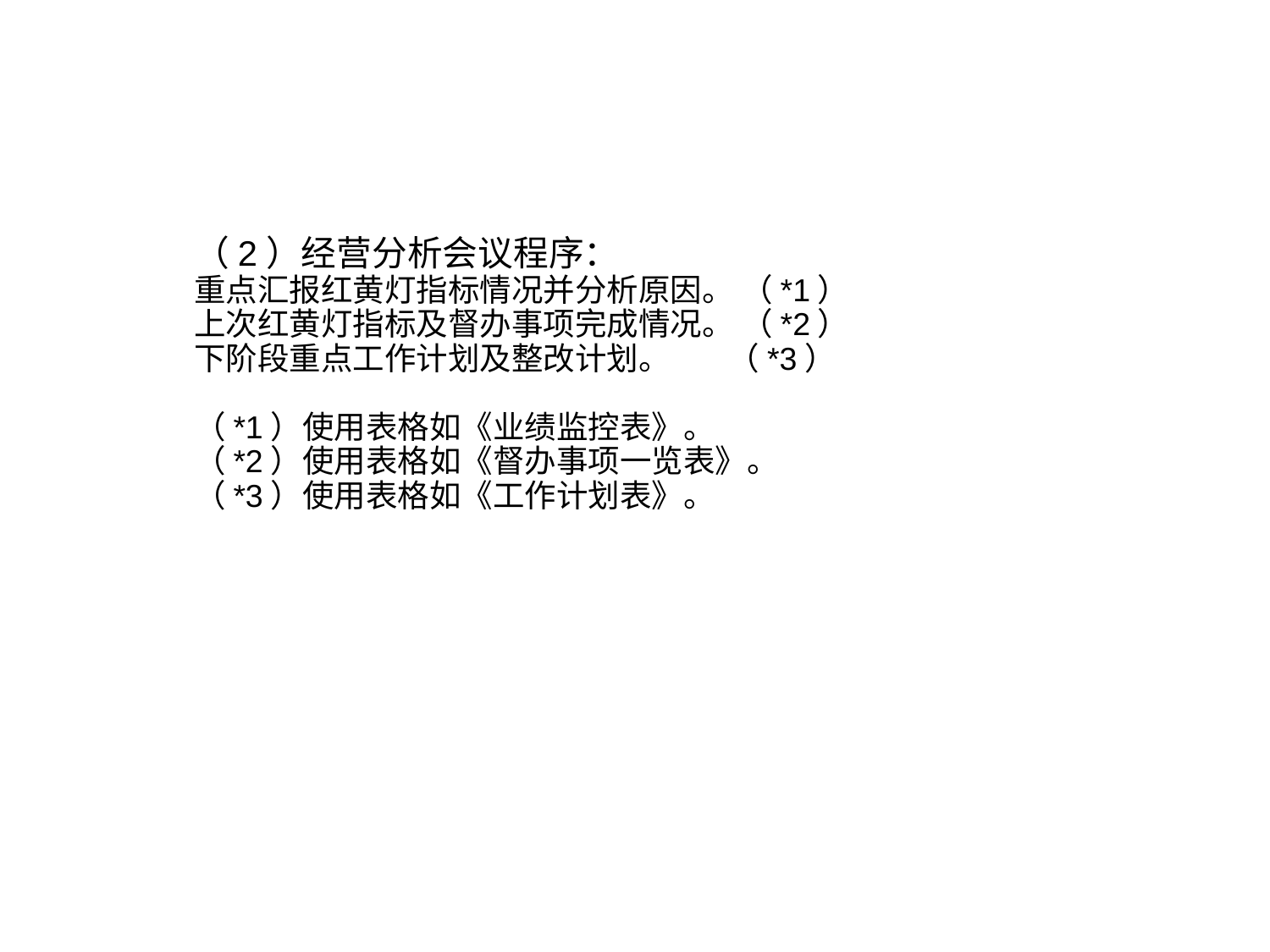

运用业绩监控表进行经营分析检讨（2）
（2）经营分析会议程序：
重点汇报红黄灯指标情况并分析原因。 （*1）
上次红黄灯指标及督办事项完成情况。 （*2）
下阶段重点工作计划及整改计划。        （*3）

（*1）使用表格如《业绩监控表》。
（*2）使用表格如《督办事项一览表》。
（*3）使用表格如《工作计划表》。